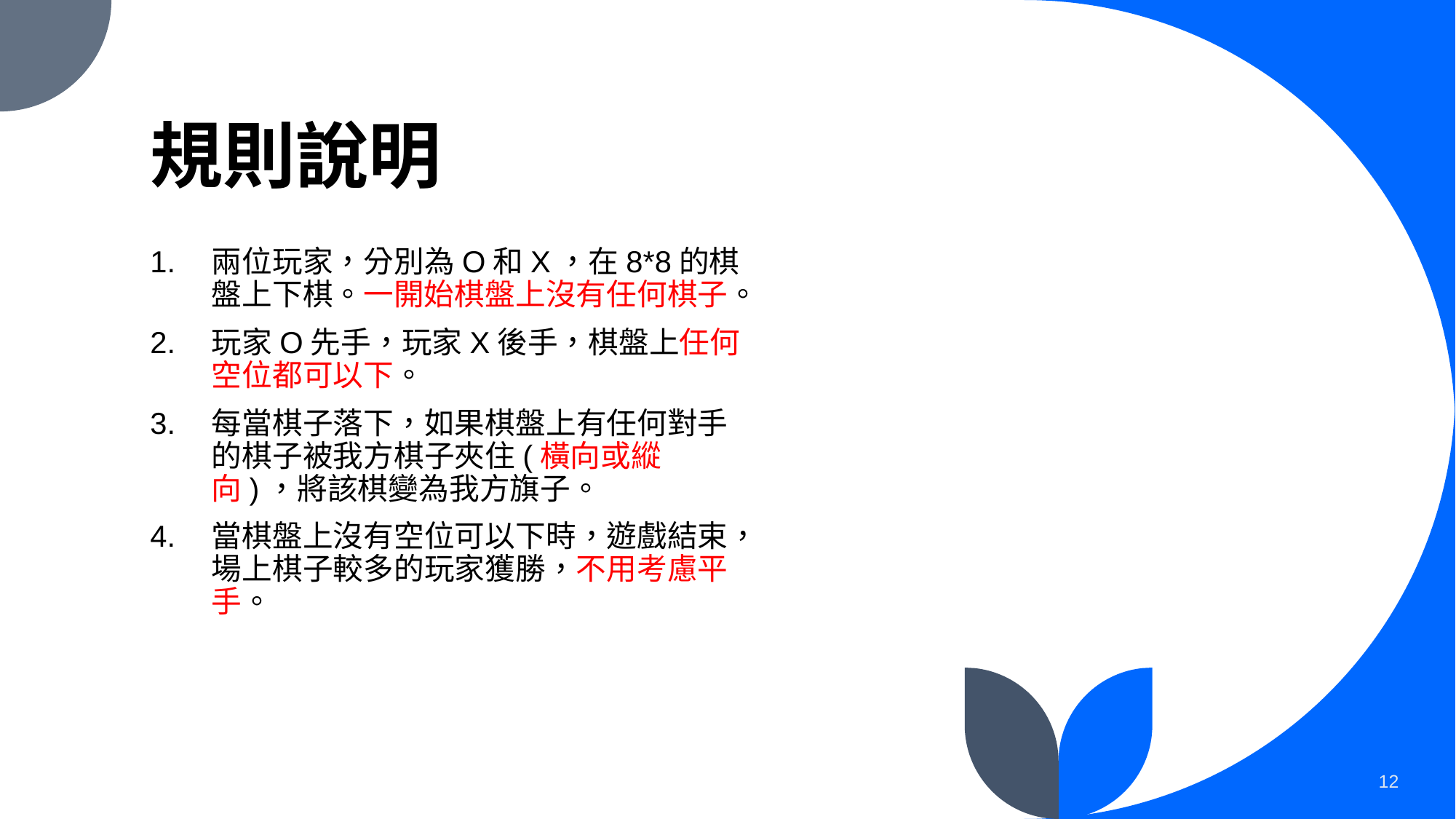

# 規則說明
兩位玩家，分別為O和X，在8*8的棋盤上下棋。一開始棋盤上沒有任何棋子。
玩家O先手，玩家X後手，棋盤上任何空位都可以下。
每當棋子落下，如果棋盤上有任何對手的棋子被我方棋子夾住(橫向或縱向)，將該棋變為我方旗子。
當棋盤上沒有空位可以下時，遊戲結束，場上棋子較多的玩家獲勝，不用考慮平手。
12